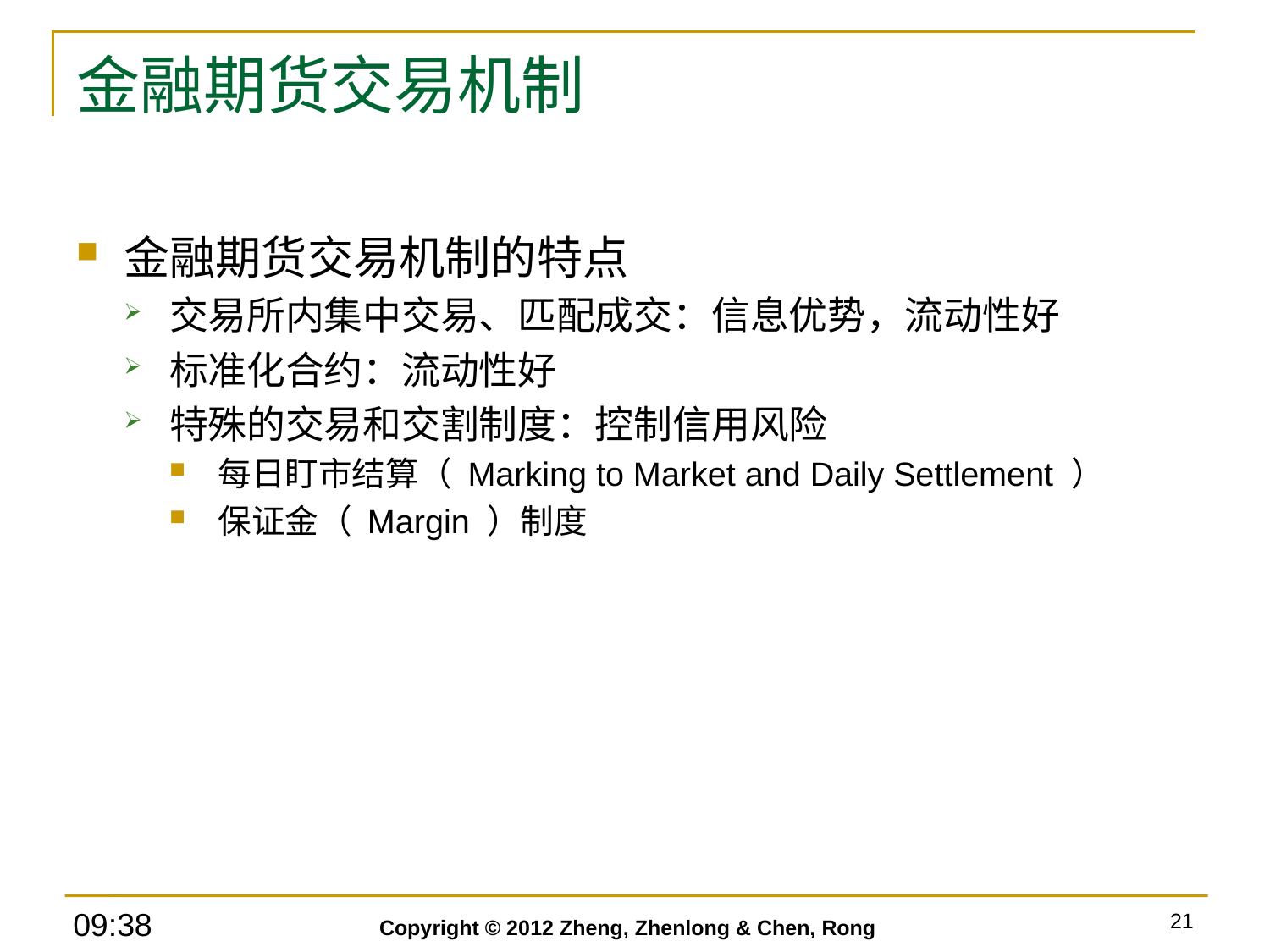

# 金融期货交易机制
金融期货交易机制的特点
交易所内集中交易、匹配成交：信息优势，流动性好
标准化合约：流动性好
特殊的交易和交割制度：控制信用风险
每日盯市结算（ Marking to Market and Daily Settlement ）
保证金（ Margin ）制度

21
Copyright © 2012 Zheng, Zhenlong & Chen, Rong